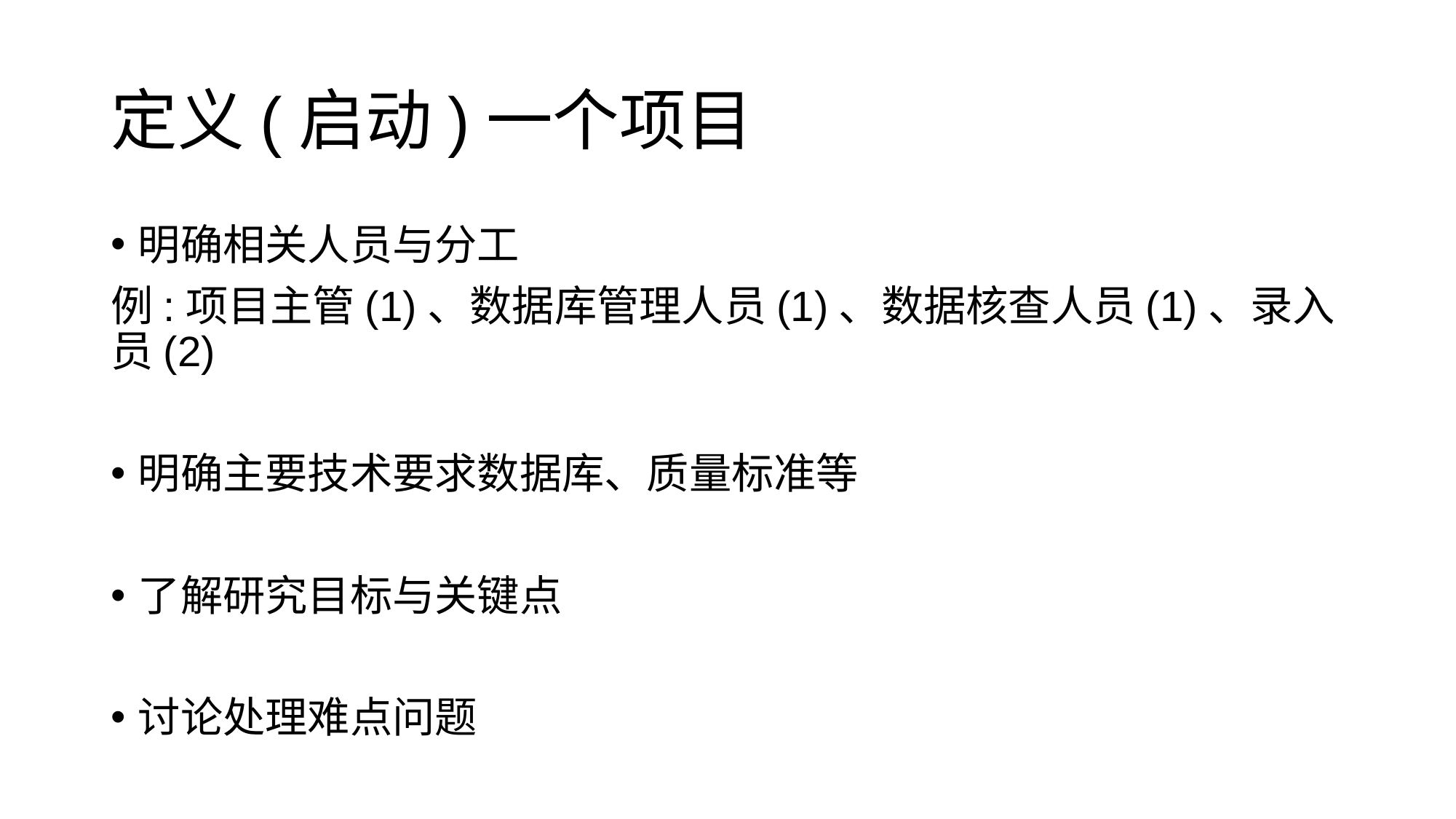

# 定义(启动)一个项目
明确相关人员与分工
例:项目主管(1)、数据库管理人员(1)、数据核查人员(1)、录入员(2)

明确主要技术要求数据库、质量标准等

了解研究目标与关键点

讨论处理难点问题